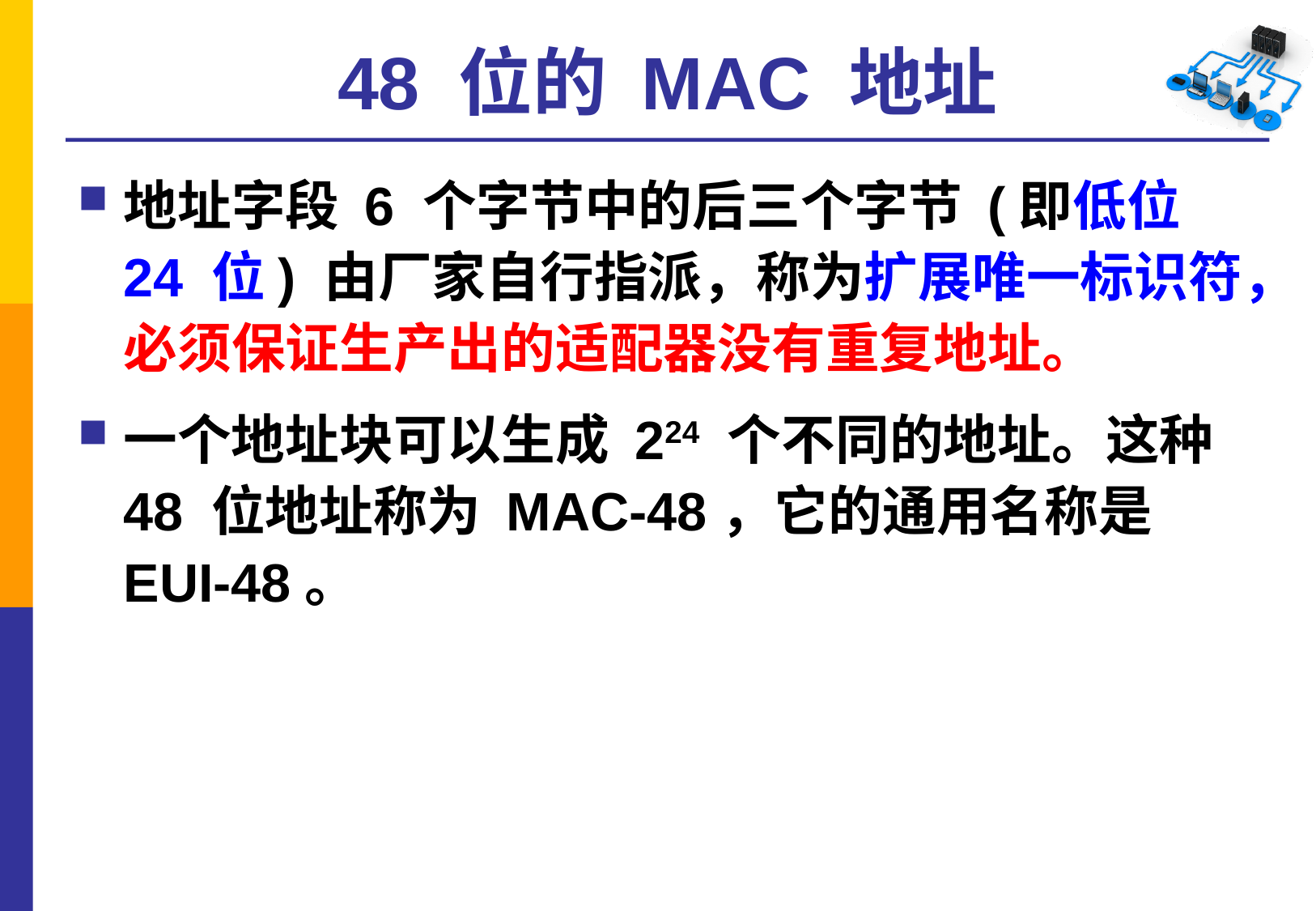

# 48 位的 MAC 地址
地址字段 6 个字节中的后三个字节 (即低位 24 位) 由厂家自行指派，称为扩展唯一标识符，必须保证生产出的适配器没有重复地址。
一个地址块可以生成 224 个不同的地址。这种 48 位地址称为 MAC-48，它的通用名称是 EUI-48。